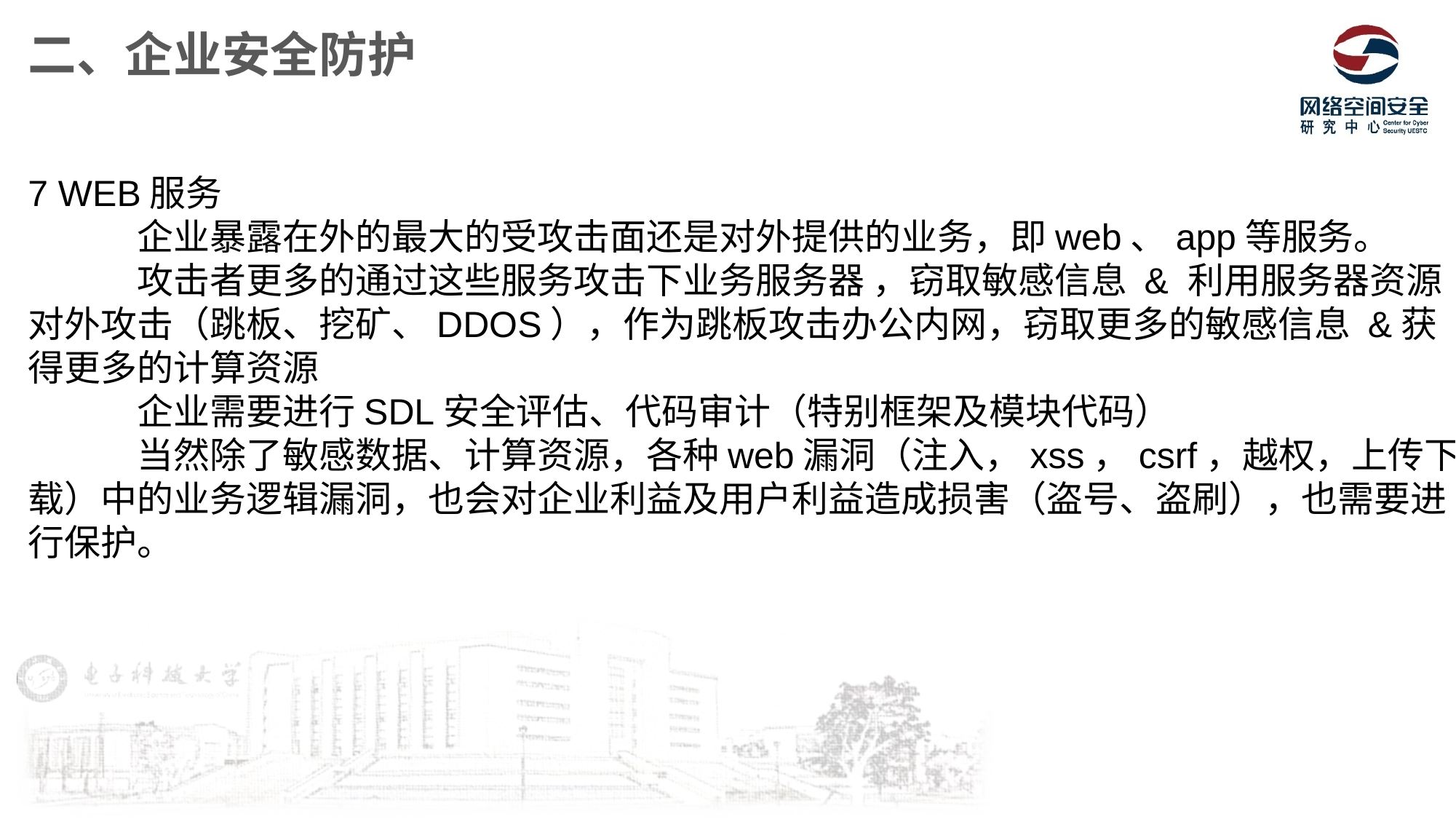

二、企业安全防护
7 WEB服务
	企业暴露在外的最大的受攻击面还是对外提供的业务，即web、app等服务。
	攻击者更多的通过这些服务攻击下业务服务器 ，窃取敏感信息 & 利用服务器资源对外攻击（跳板、挖矿、DDOS），作为跳板攻击办公内网，窃取更多的敏感信息 &获得更多的计算资源
	企业需要进行SDL安全评估、代码审计（特别框架及模块代码）
	当然除了敏感数据、计算资源，各种web漏洞（注入，xss，csrf，越权，上传下载）中的业务逻辑漏洞，也会对企业利益及用户利益造成损害（盗号、盗刷），也需要进行保护。